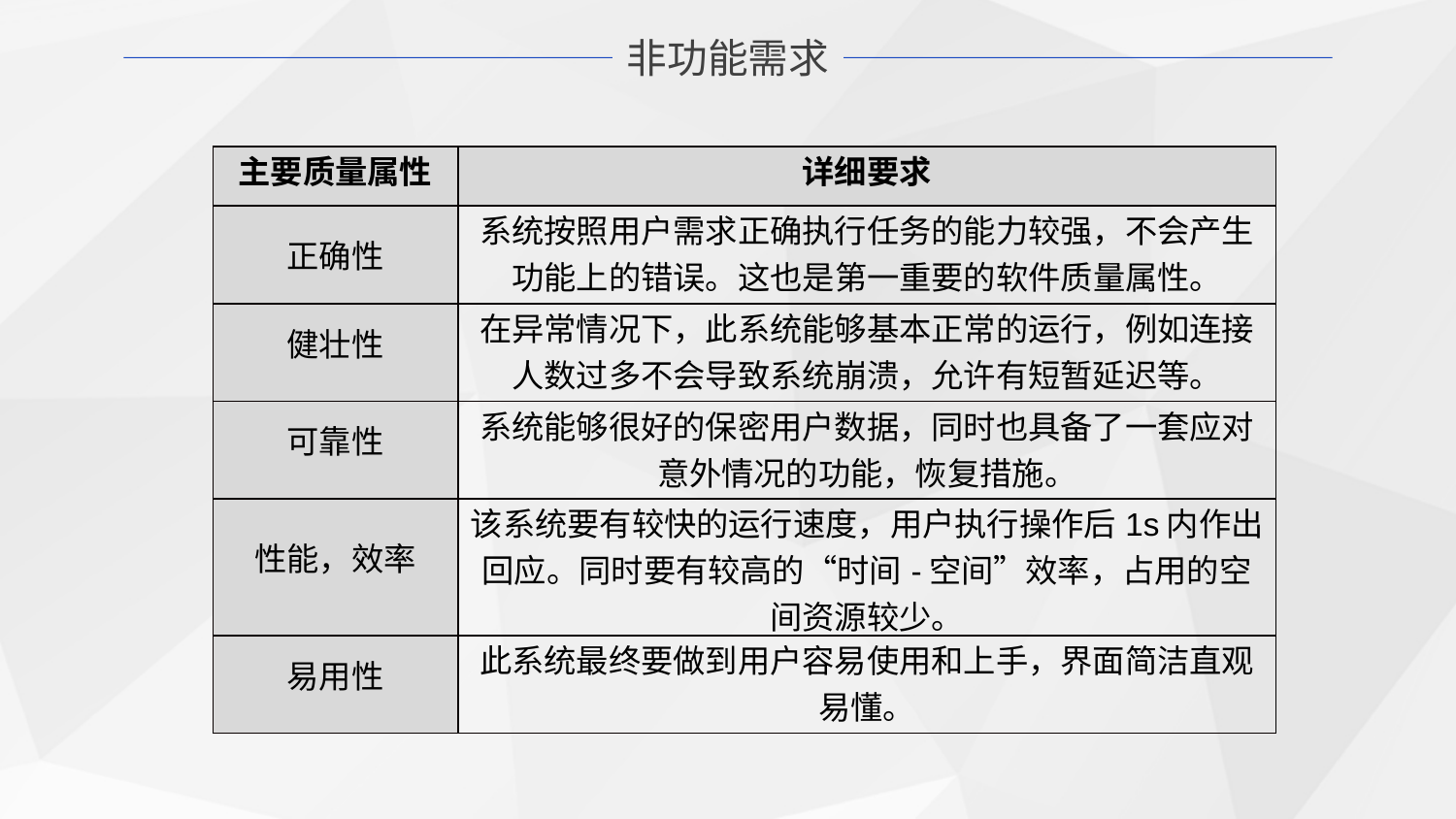

非功能需求

| 主要质量属性 | 详细要求 |
| --- | --- |
| 正确性 | 系统按照用户需求正确执行任务的能力较强，不会产生功能上的错误。这也是第一重要的软件质量属性。 |
| 健壮性 | 在异常情况下，此系统能够基本正常的运行，例如连接人数过多不会导致系统崩溃，允许有短暂延迟等。 |
| 可靠性 | 系统能够很好的保密用户数据，同时也具备了一套应对意外情况的功能，恢复措施。 |
| 性能，效率 | 该系统要有较快的运行速度，用户执行操作后1s内作出回应。同时要有较高的“时间-空间”效率，占用的空间资源较少。 |
| 易用性 | 此系统最终要做到用户容易使用和上手，界面简洁直观易懂。 |